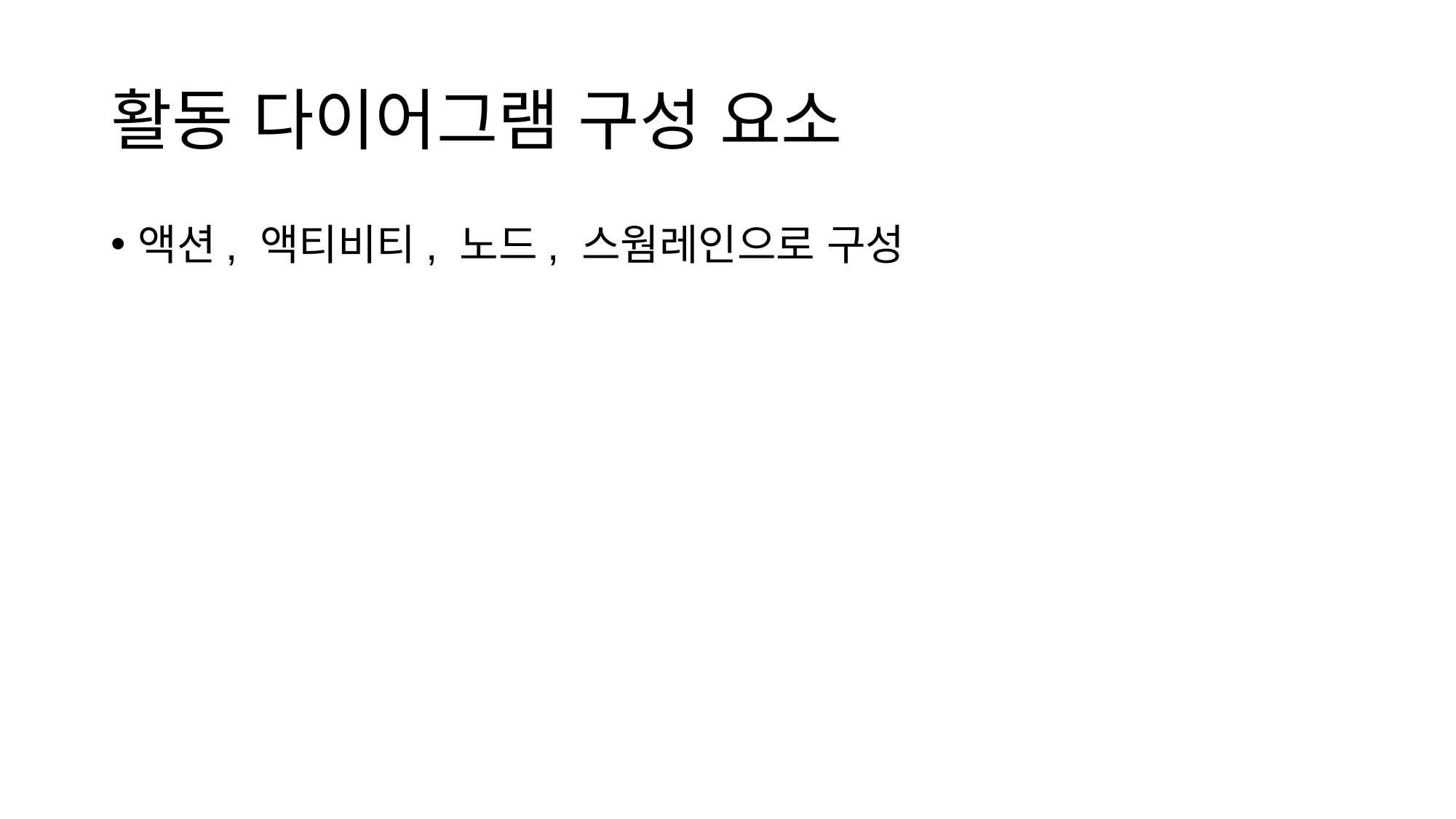

# 활동 다이어그램 구성 요소
액션, 액티비티, 노드, 스웜레인으로 구성